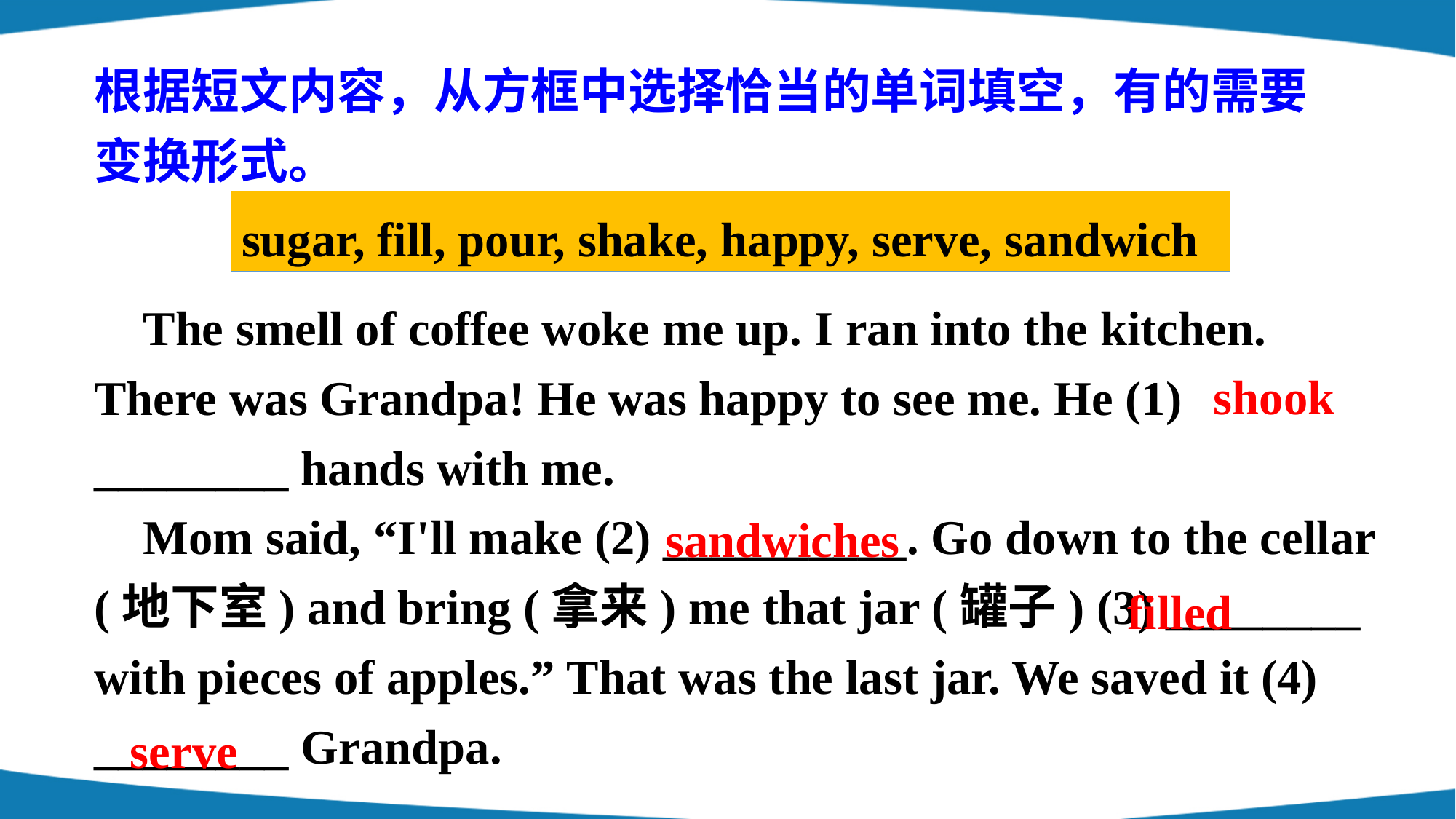

根据短文内容，从方框中选择恰当的单词填空，有的需要变换形式。
sugar, fill, pour, shake, happy, serve, sandwich
    The smell of coffee woke me up. I ran into the kitchen. There was Grandpa! He was happy to see me. He (1) ________ hands with me.
    Mom said, “I'll make (2) __________. Go down to the cellar (地下室) and bring (拿来) me that jar (罐子) (3) ________ with pieces of apples.” That was the last jar. We saved it (4) ________ Grandpa.
shook
sandwiches
filled
serve